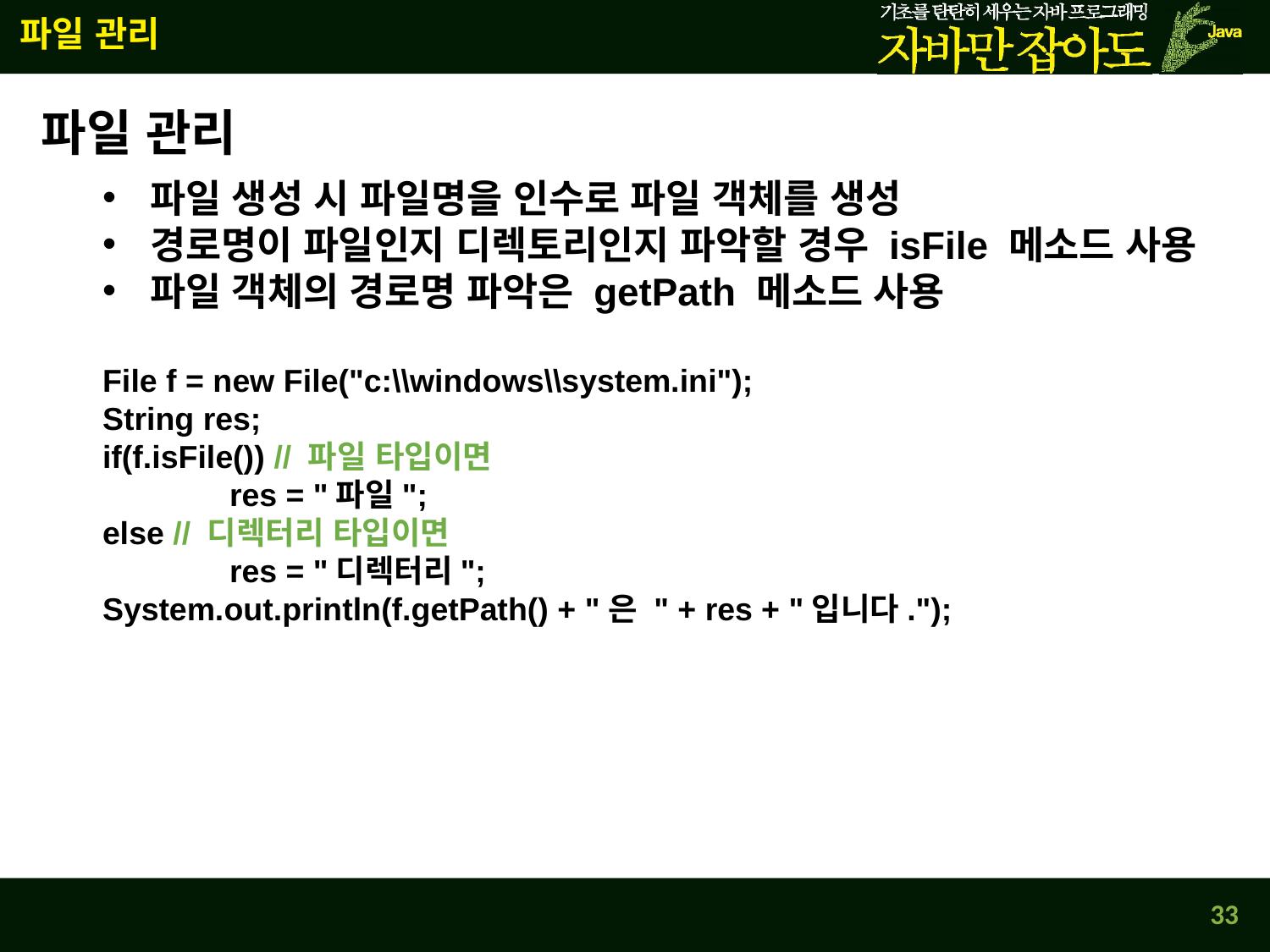

파일 관리
파일 관리
파일 생성 시 파일명을 인수로 파일 객체를 생성
경로명이 파일인지 디렉토리인지 파악할 경우 isFile 메소드 사용
파일 객체의 경로명 파악은 getPath 메소드 사용

File f = new File("c:\\windows\\system.ini");
String res;
if(f.isFile()) // 파일 타입이면
	res = "파일";
else // 디렉터리 타입이면
	res = "디렉터리";
System.out.println(f.getPath() + "은 " + res + "입니다.");

33